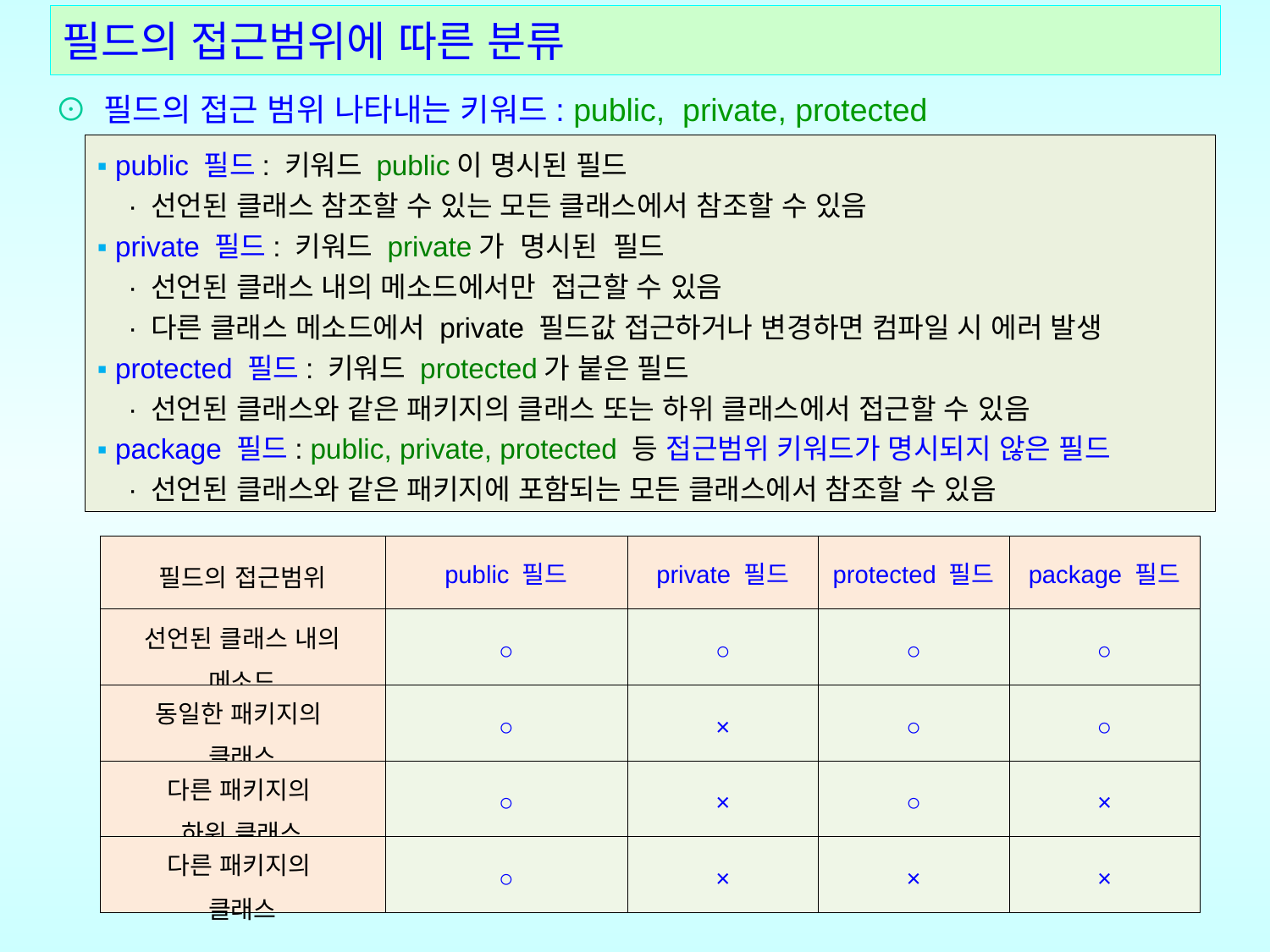

# 필드의 접근범위에 따른 분류
⊙ 필드의 접근 범위 나타내는 키워드: public,  private, protected
▪ public 필드: 키워드 public이 명시된 필드
    ∙ 선언된 클래스 참조할 수 있는 모든 클래스에서 참조할 수 있음
▪ private 필드: 키워드 private가  명시된  필드
    ∙ 선언된 클래스 내의 메소드에서만  접근할 수 있음
    ∙ 다른 클래스 메소드에서 private 필드값 접근하거나 변경하면 컴파일 시 에러 발생
▪ protected 필드: 키워드 protected가 붙은 필드
    ∙ 선언된 클래스와 같은 패키지의 클래스 또는 하위 클래스에서 접근할 수 있음
▪ package 필드: public, private, protected 등 접근범위 키워드가 명시되지 않은 필드
    ∙ 선언된 클래스와 같은 패키지에 포함되는 모든 클래스에서 참조할 수 있음

| 필드의 접근범위 | public 필드 | private 필드 | protected 필드 | package 필드 |
| --- | --- | --- | --- | --- |
| 선언된 클래스 내의 메소드 | ○ | ○ | ○ | ○ |
| 동일한 패키지의 클래스 | ○ | × | ○ | ○ |
| 다른 패키지의 하위 클래스 | ○ | × | ○ | × |
| 다른 패키지의 클래스 | ○ | × | × | × |